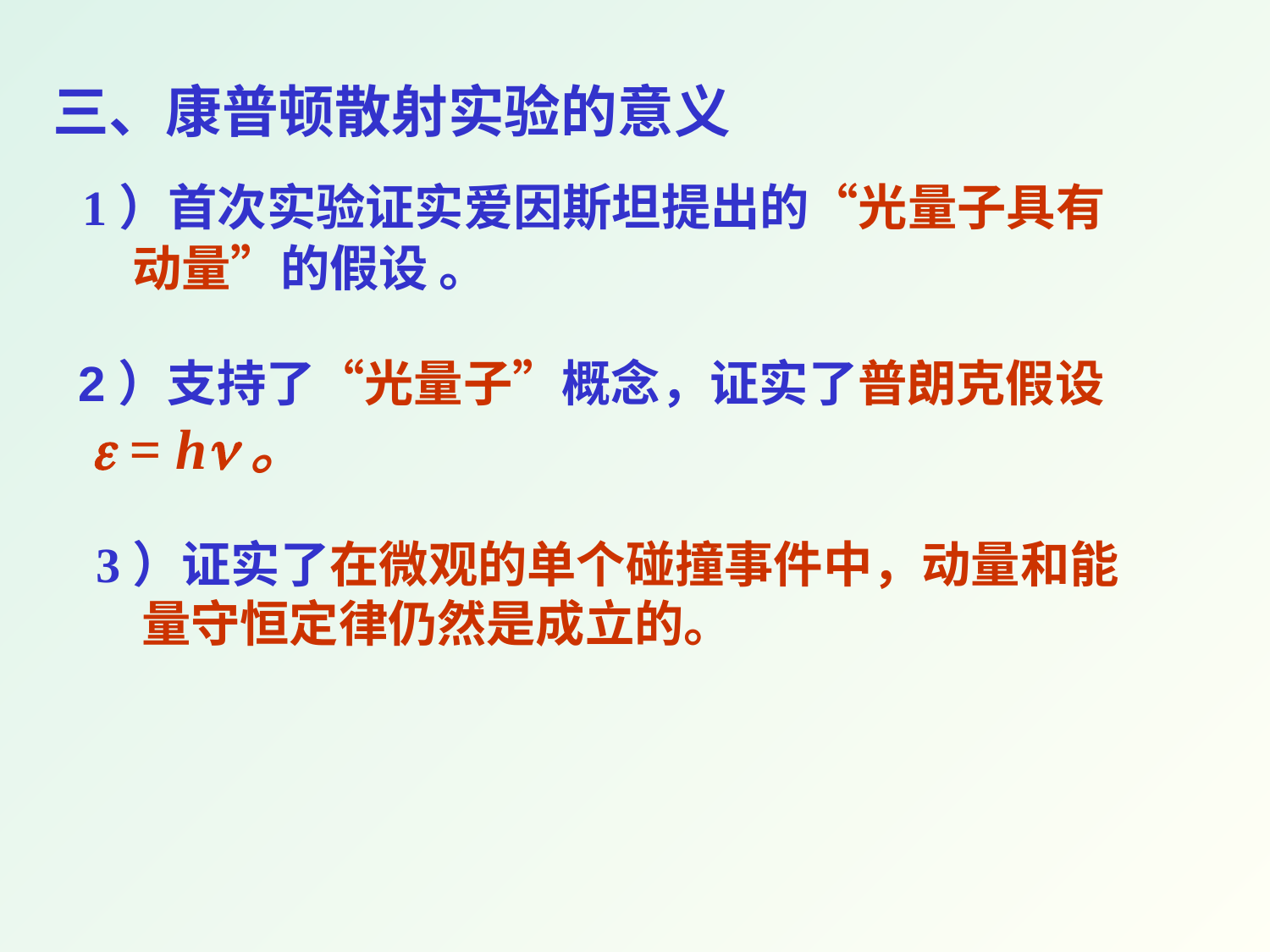

三、康普顿散射实验的意义
      1）首次实验证实爱因斯坦提出的“光量子具有
           动量”的假设 。
    2）支持了“光量子”概念，证实了普朗克假设
     ε = hν。
3）证实了在微观的单个碰撞事件中，动量和能
   量守恒定律仍然是成立的。